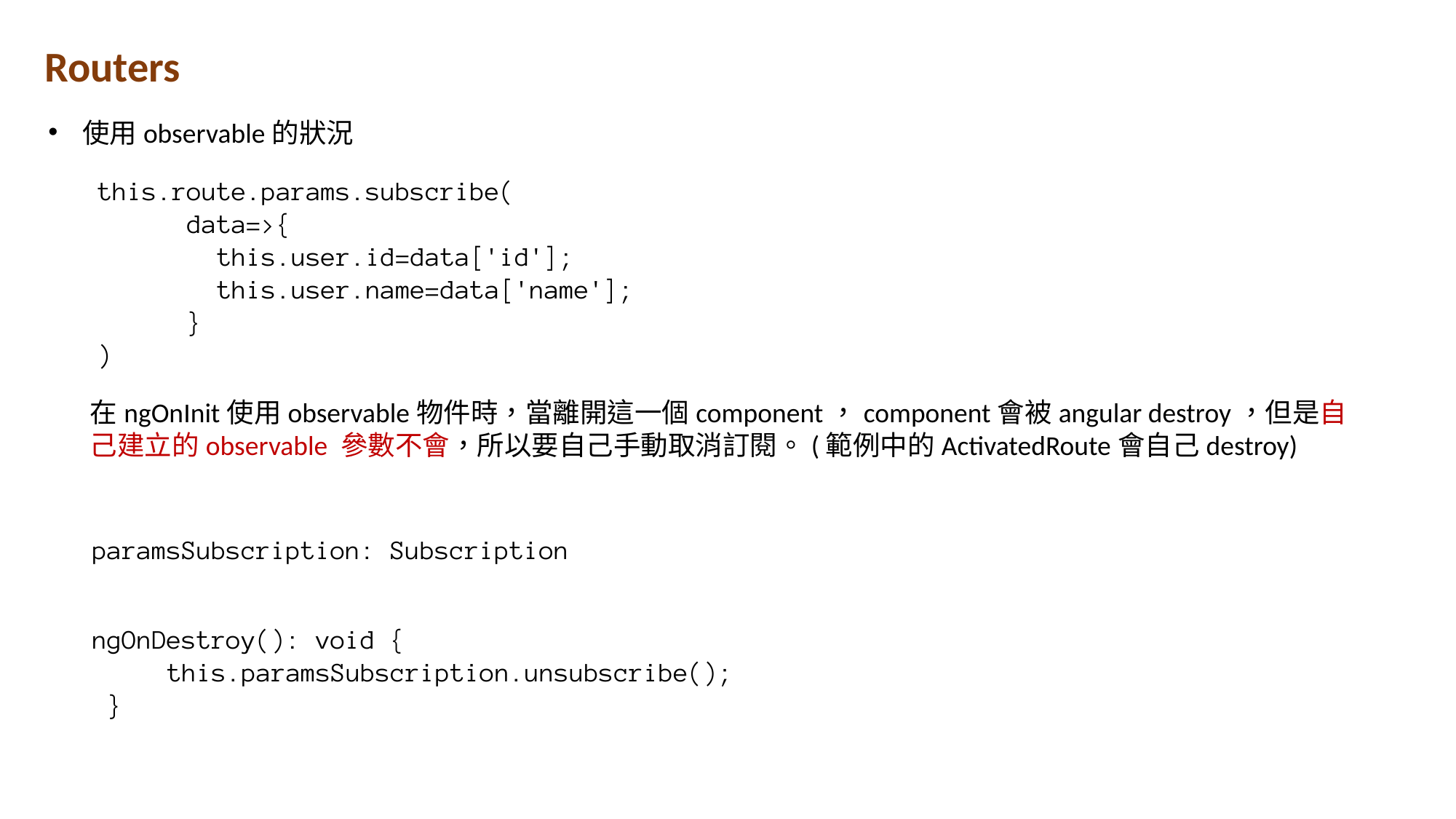

Routers
使用observable的狀況
this.route.params.subscribe(
      data=>{
        this.user.id=data['id'];
        this.user.name=data['name'];
      }
)
在ngOnInit使用observable物件時，當離開這一個component，component會被angular destroy，但是自己建立的observable 參數不會，所以要自己手動取消訂閱。(範例中的ActivatedRoute會自己destroy)
 paramsSubscription: Subscription
 ngOnDestroy(): void {
      this.paramsSubscription.unsubscribe();
  }